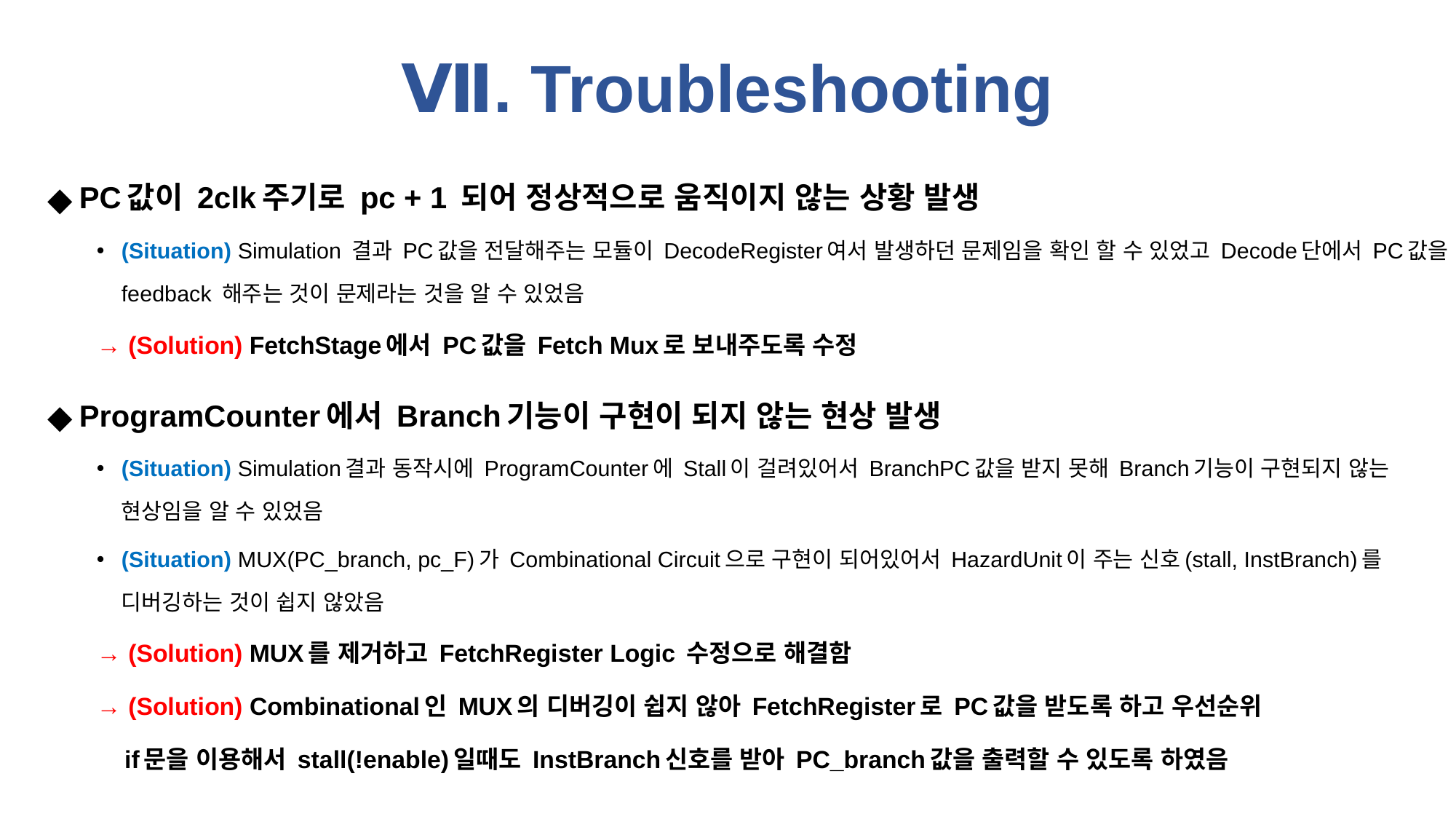

Ⅶ. Troubleshooting
 PC값이 2clk주기로 pc + 1 되어 정상적으로 움직이지 않는 상황 발생
(Situation) Simulation 결과 PC값을 전달해주는 모듈이 DecodeRegister여서 발생하던 문제임을 확인 할 수 있었고 Decode단에서 PC값을 feedback 해주는 것이 문제라는 것을 알 수 있었음
→ (Solution) FetchStage에서 PC값을 Fetch Mux로 보내주도록 수정
 ProgramCounter에서 Branch기능이 구현이 되지 않는 현상 발생
(Situation) Simulation결과 동작시에 ProgramCounter에 Stall이 걸려있어서 BranchPC값을 받지 못해 Branch기능이 구현되지 않는 현상임을 알 수 있었음
(Situation) MUX(PC_branch, pc_F)가 Combinational Circuit으로 구현이 되어있어서 HazardUnit이 주는 신호(stall, InstBranch)를 디버깅하는 것이 쉽지 않았음
→ (Solution) MUX를 제거하고 FetchRegister Logic 수정으로 해결함
→ (Solution) Combinational인 MUX의 디버깅이 쉽지 않아 FetchRegister로 PC값을 받도록 하고 우선순위
    if문을 이용해서 stall(!enable)일때도 InstBranch신호를 받아 PC_branch값을 출력할 수 있도록 하였음